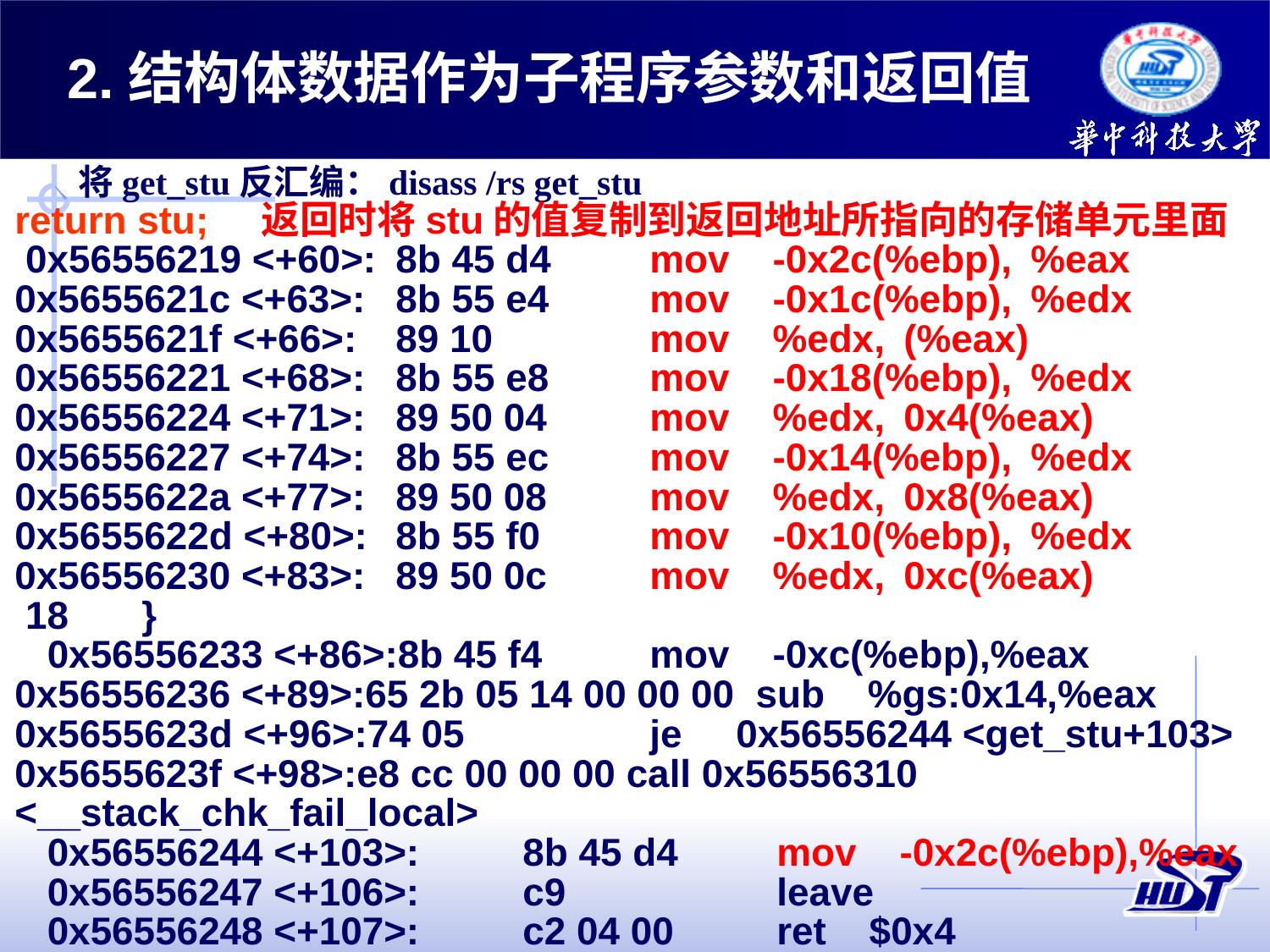

2.结构体数据作为子程序参数和返回值
将get_stu反汇编：disass /rs get_stu
return stu;    返回时将stu的值复制到返回地址所指向的存储单元里面
 0x56556219 <+60>:	8b 45 d4	mov    -0x2c(%ebp),	%eax
0x5655621c <+63>:	8b 55 e4	mov    -0x1c(%ebp),	%edx
0x5655621f <+66>:	89 10		mov    %edx,	(%eax)
0x56556221 <+68>:	8b 55 e8	mov    -0x18(%ebp),	%edx
0x56556224 <+71>:	89 50 04	mov    %edx,	0x4(%eax)
0x56556227 <+74>:	8b 55 ec	mov    -0x14(%ebp),	%edx
0x5655622a <+77>:	89 50 08	mov    %edx,	0x8(%eax)
0x5655622d <+80>:	8b 55 f0	mov    -0x10(%ebp),	%edx
0x56556230 <+83>:	89 50 0c	mov    %edx,	0xc(%eax)
 18	}
   0x56556233 <+86>:8b 45 f4	mov    -0xc(%ebp),%eax
0x56556236 <+89>:65 2b 05 14 00 00 00  sub    %gs:0x14,%eax
0x5655623d <+96>:74 05		je     0x56556244 <get_stu+103>
0x5655623f <+98>:e8 cc 00 00 00 call 0x56556310 <__stack_chk_fail_local>
   0x56556244 <+103>:	8b 45 d4	mov    -0x2c(%ebp),%eax
   0x56556247 <+106>:	c9		leave
   0x56556248 <+107>:	c2 04 00	ret    $0x4